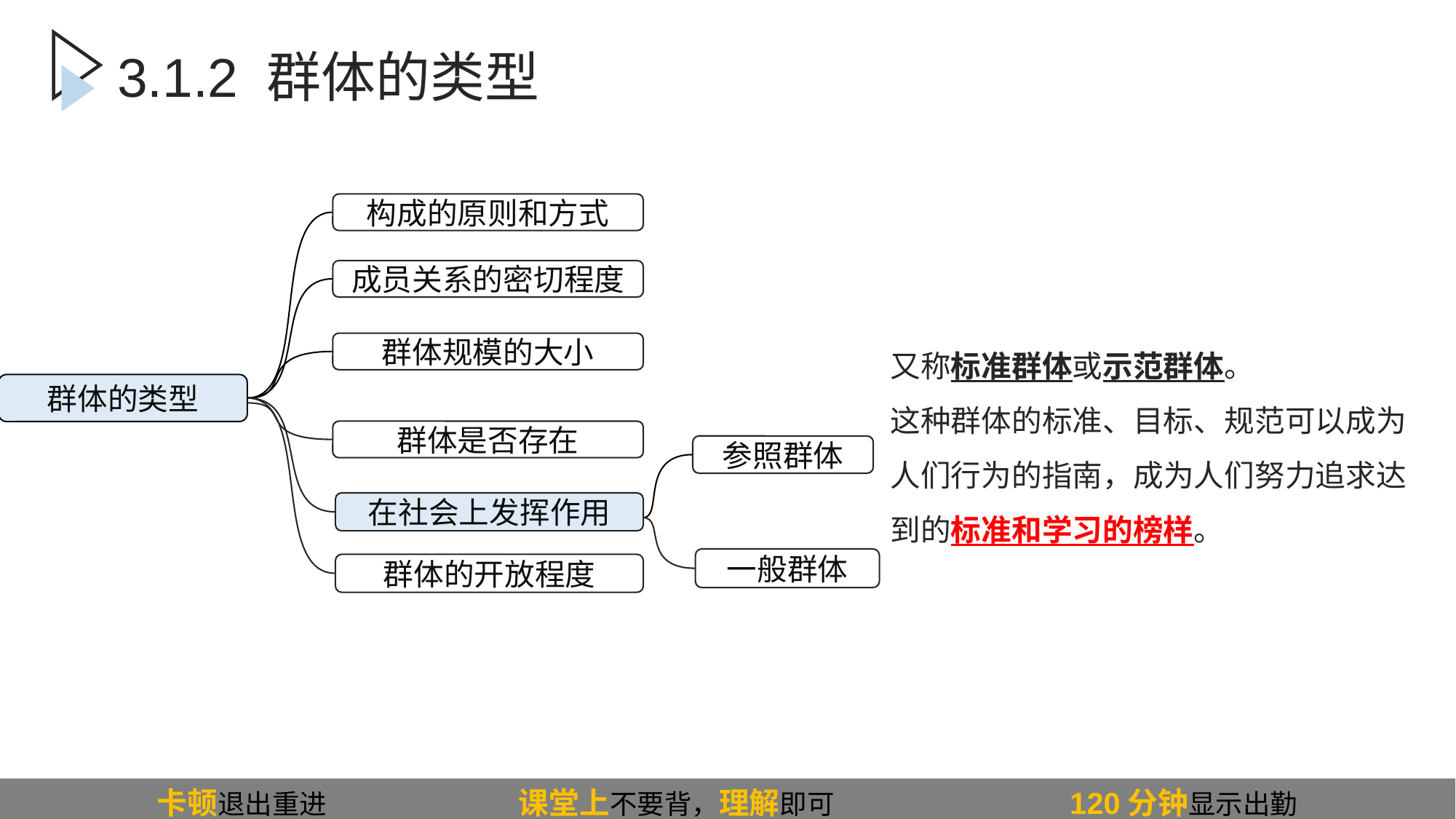

3.1.2 群体的类型
构成的原则和方式
成员关系的密切程度
群体规模的大小
群体的类型
群体是否存在
在社会上发挥作用
群体的开放程度
又称标准群体或示范群体。
这种群体的标准、目标、规范可以成为人们行为的指南，成为人们努力追求达到的标准和学习的榜样。
参照群体
一般群体